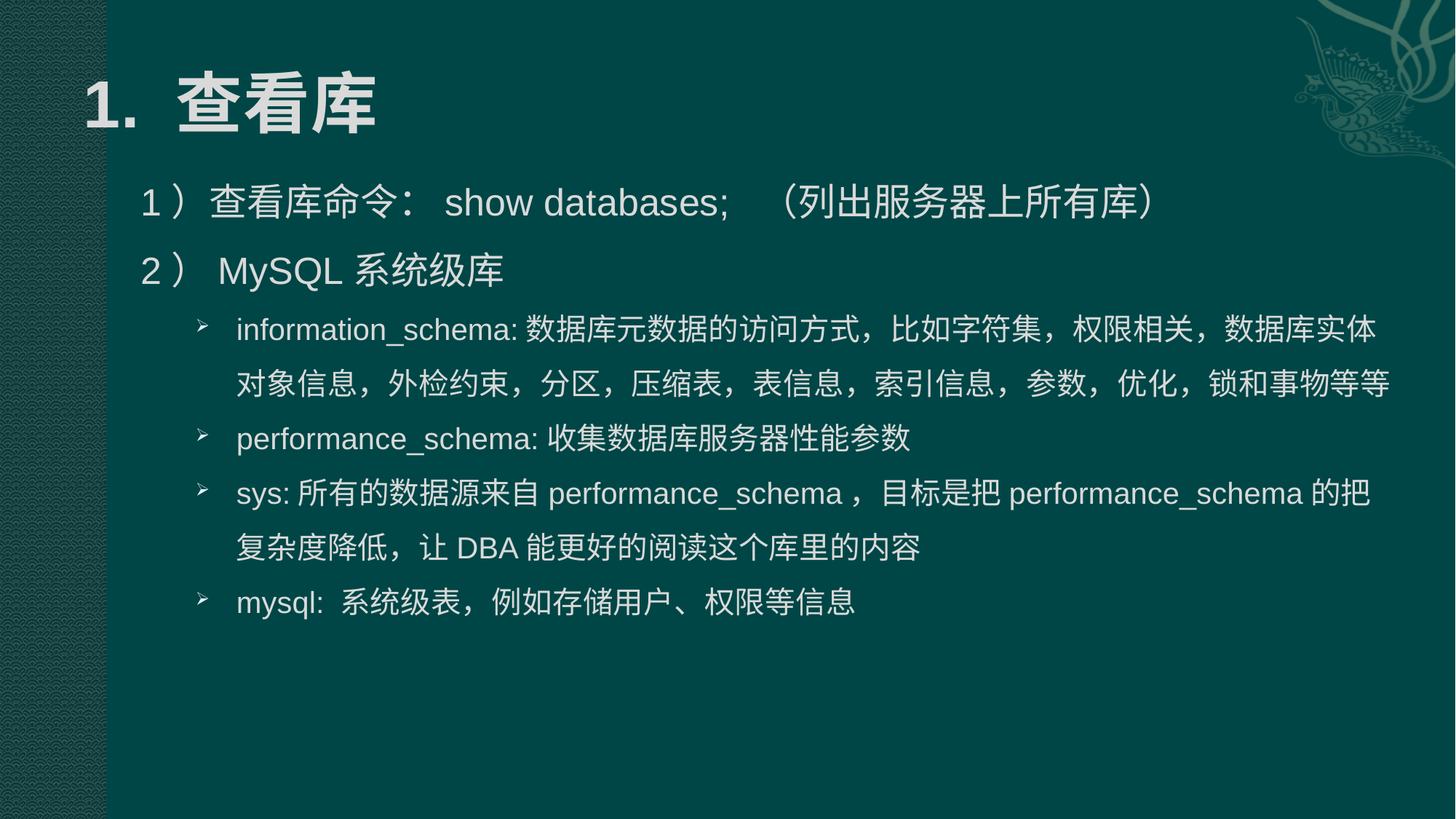

# 1. 查看库
1）查看库命令：show databases;  （列出服务器上所有库）
2）MySQL系统级库
information_schema:数据库元数据的访问方式，比如字符集，权限相关，数据库实体对象信息，外检约束，分区，压缩表，表信息，索引信息，参数，优化，锁和事物等等
performance_schema:收集数据库服务器性能参数
sys:所有的数据源来自performance_schema，目标是把performance_schema的把复杂度降低，让DBA能更好的阅读这个库里的内容
mysql: 系统级表，例如存储用户、权限等信息